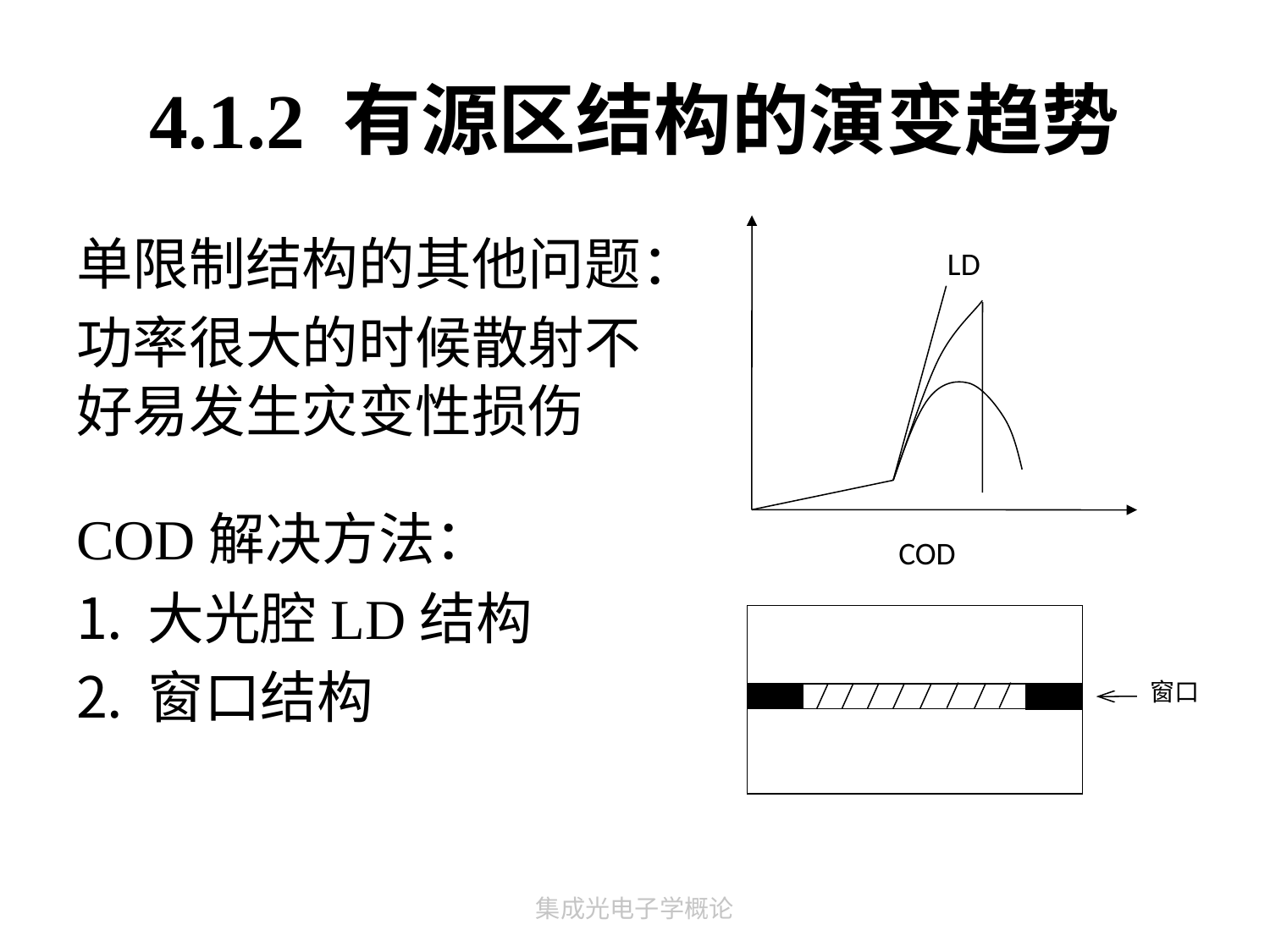

# 4.1.2 有源区结构的演变趋势
 L
 LD

 I
 COD
单限制结构的其他问题：
功率很大的时候散射不好易发生灾变性损伤

COD解决方法：
大光腔LD结构
窗口结构

窗口
集成光电子学概论
7